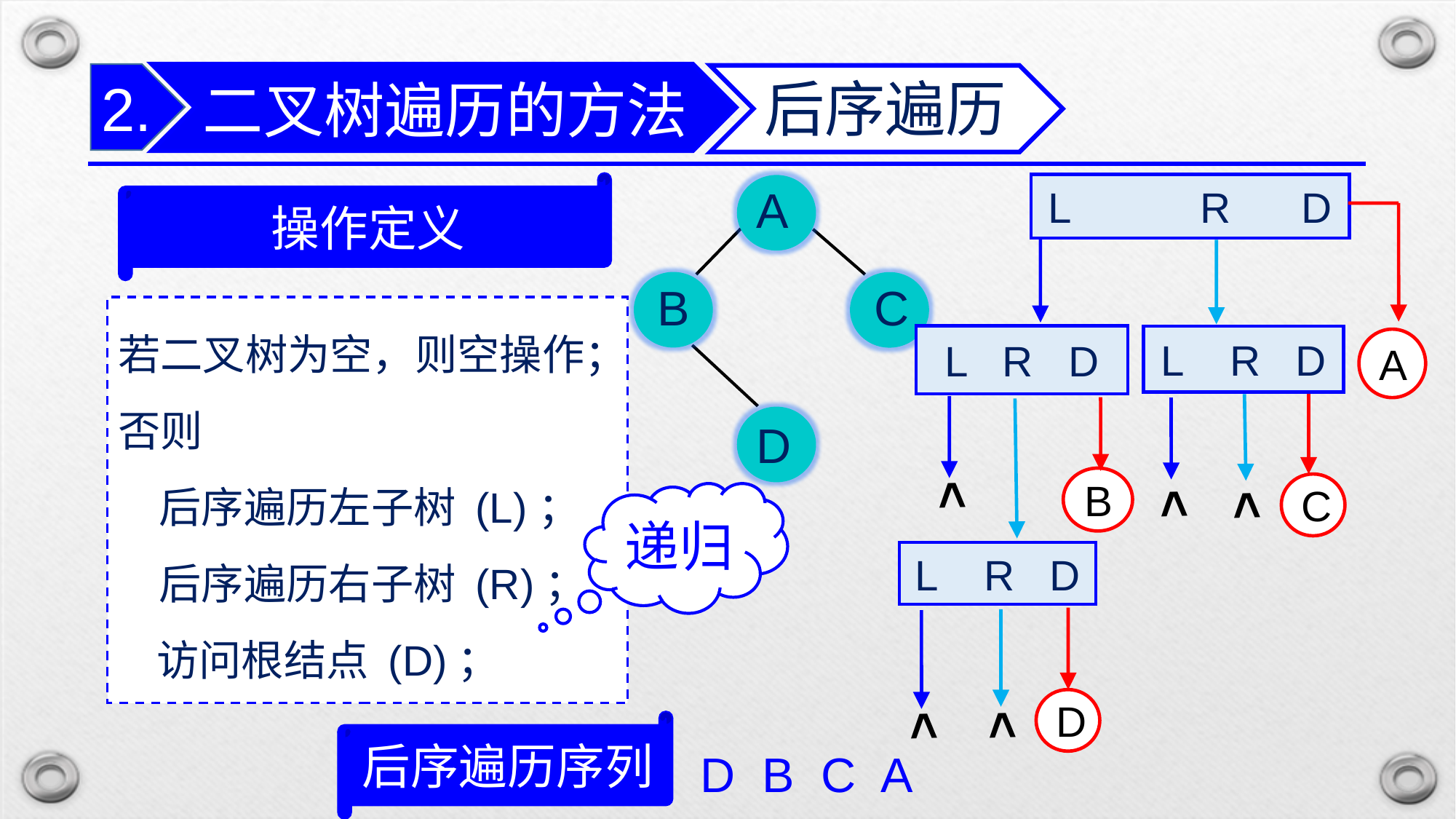

二叉树遍历的方法

2.
后序遍历
操作定义
A

B

C

D
L           R      D

A

L   R   D

L    R   D
若二叉树为空，则空操作；
否则
后序遍历左子树 (L)；
后序遍历右子树 (R)；
   访问根结点 (D)；

C

>

>

B

>

L    R   D
递归

D

>

>
后序遍历序列
D  B  C  A